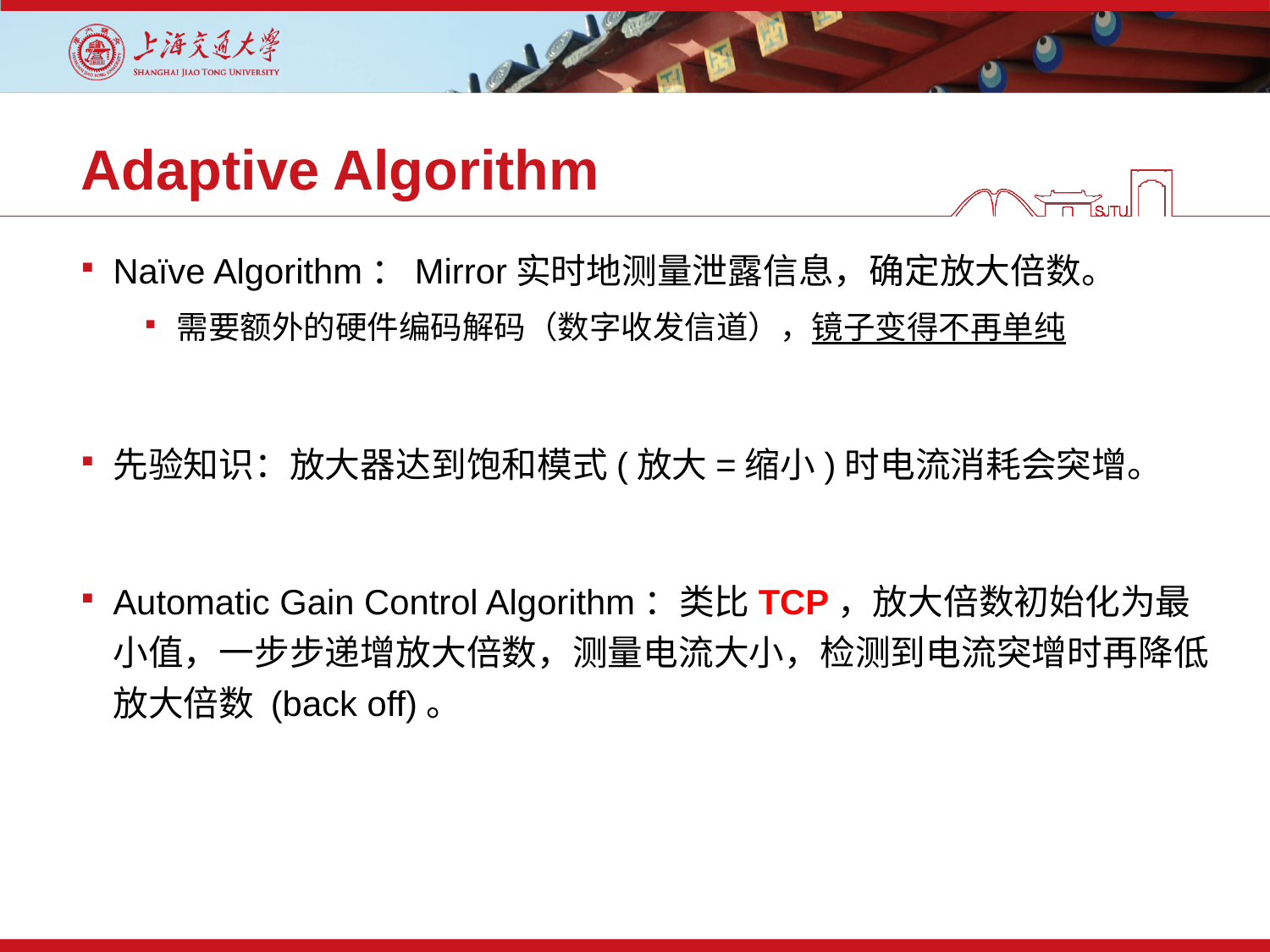

# Adaptive Algorithm
Naïve Algorithm：Mirror实时地测量泄露信息，确定放大倍数。
需要额外的硬件编码解码（数字收发信道），镜子变得不再单纯

先验知识：放大器达到饱和模式(放大=缩小)时电流消耗会突增。

Automatic Gain Control Algorithm：类比TCP，放大倍数初始化为最小值，一步步递增放大倍数，测量电流大小，检测到电流突增时再降低放大倍数 (back off)。